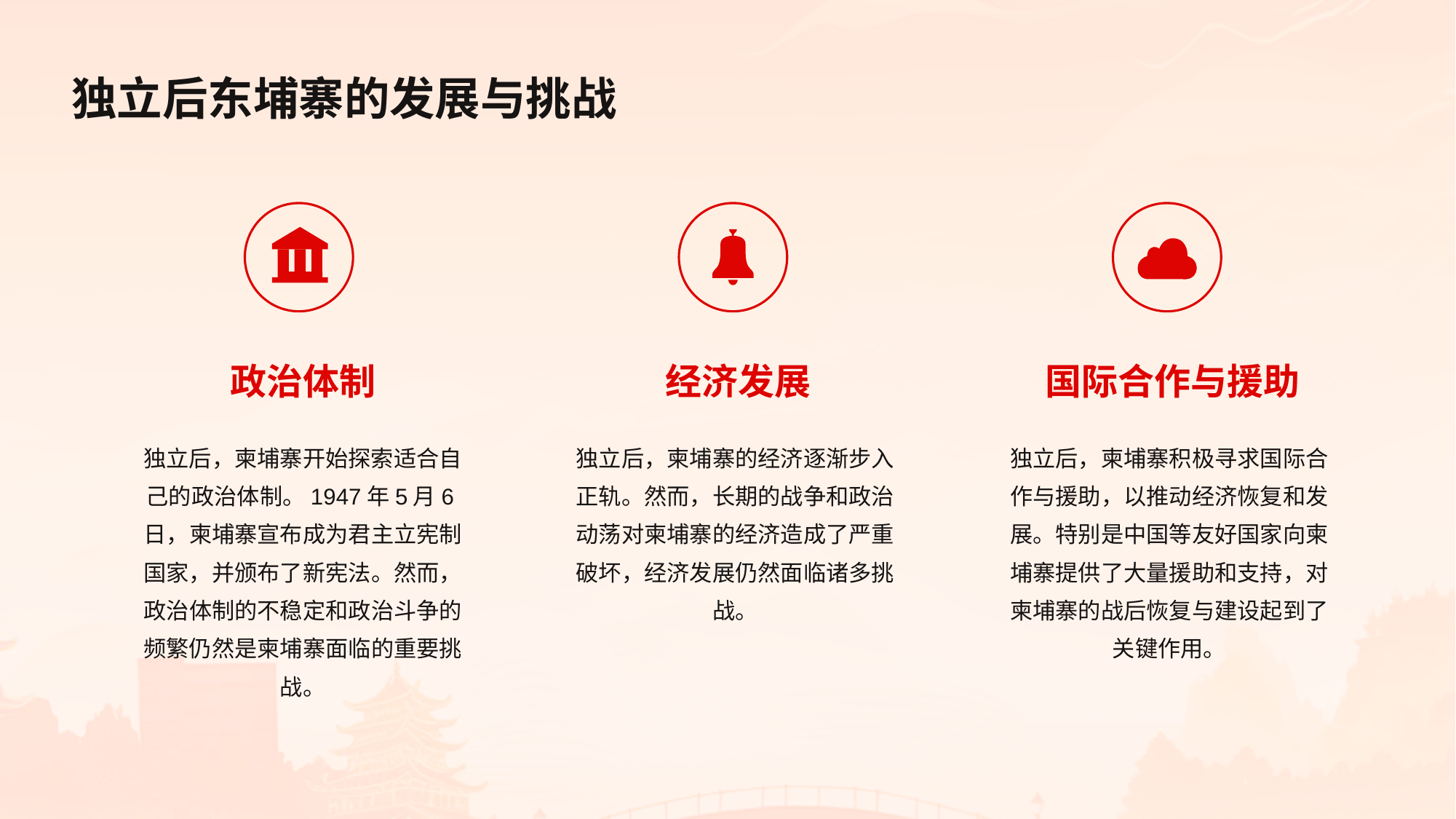

独立后东埔寨的发展与挑战

政治体制
经济发展
国际合作与援助
独立后，柬埔寨开始探索适合自己的政治体制。1947年5月6日，柬埔寨宣布成为君主立宪制国家，并颁布了新宪法。然而，政治体制的不稳定和政治斗争的频繁仍然是柬埔寨面临的重要挑战。
独立后，柬埔寨的经济逐渐步入正轨。然而，长期的战争和政治动荡对柬埔寨的经济造成了严重破坏，经济发展仍然面临诸多挑战。
独立后，柬埔寨积极寻求国际合作与援助，以推动经济恢复和发展。特别是中国等友好国家向柬埔寨提供了大量援助和支持，对柬埔寨的战后恢复与建设起到了关键作用。